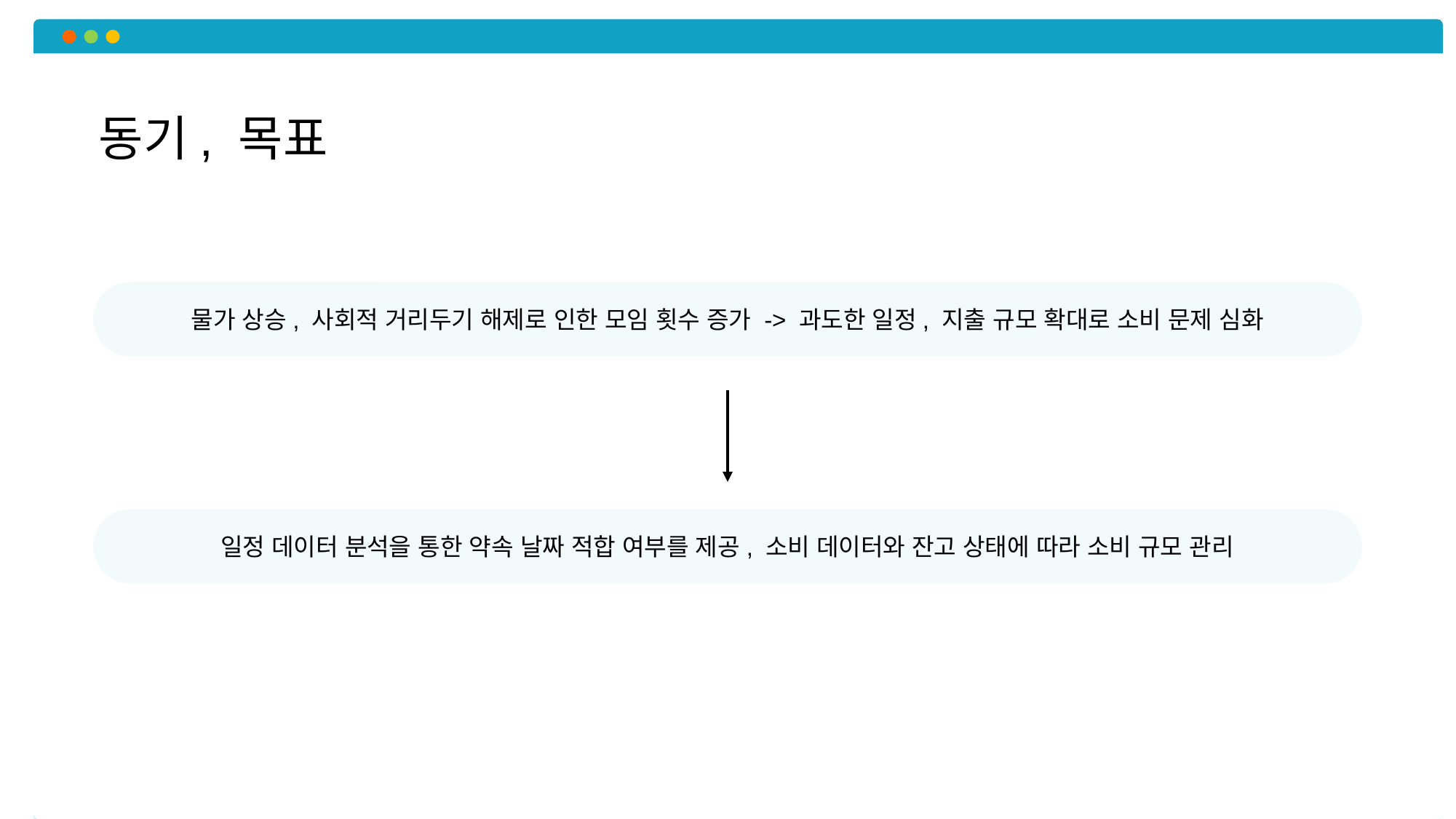

동기, 목표
물가 상승, 사회적 거리두기 해제로 인한 모임 횟수 증가 -> 과도한 일정, 지출 규모 확대로 소비 문제 심화
일정 데이터 분석을 통한 약속 날짜 적합 여부를 제공, 소비 데이터와 잔고 상태에 따라 소비 규모 관리